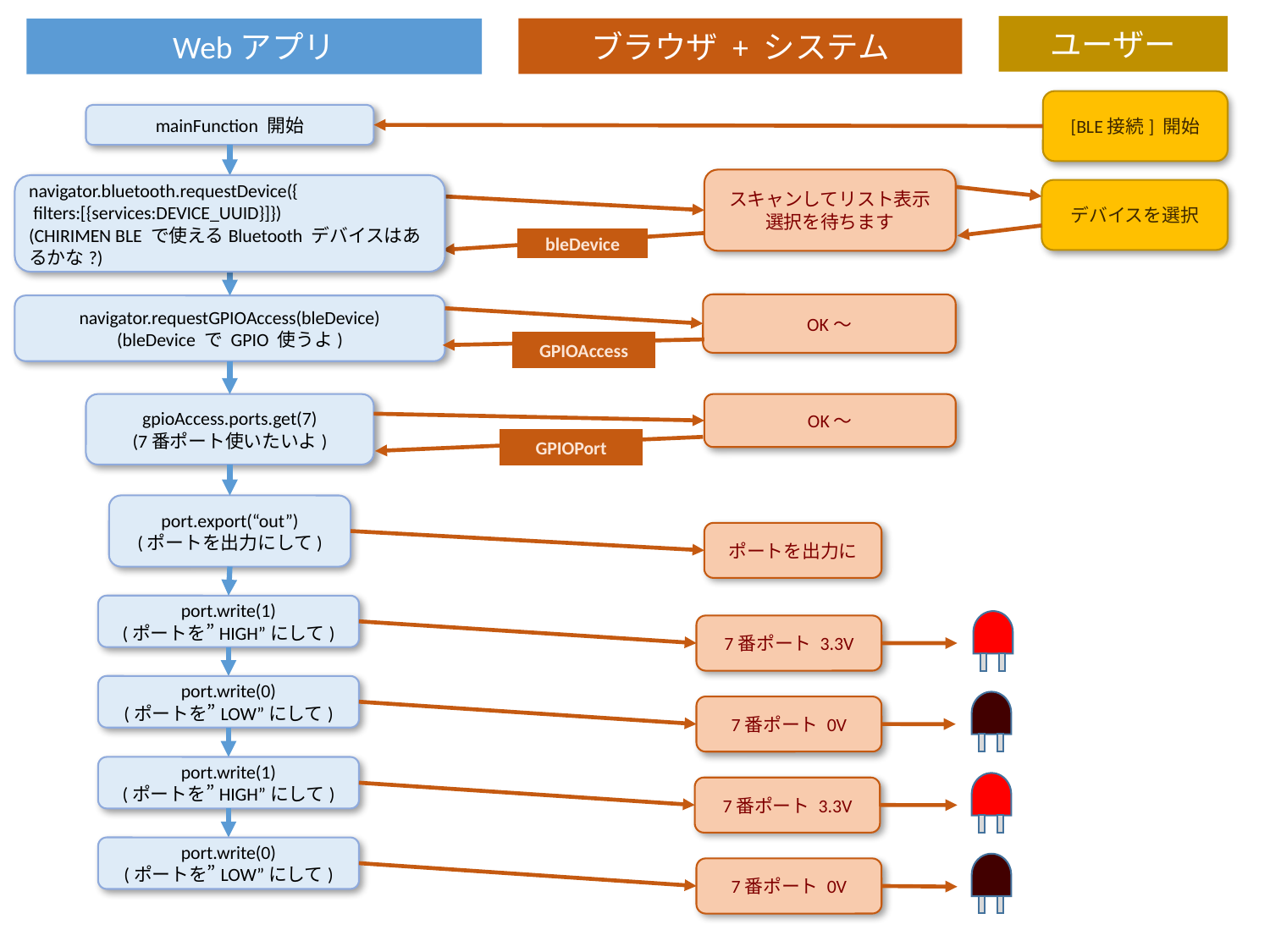

ユーザー
ブラウザ + システム
Webアプリ
[BLE接続] 開始
mainFunction 開始
スキャンしてリスト表示
選択を待ちます
navigator.bluetooth.requestDevice({
 filters:[{services:DEVICE_UUID}]})
(CHIRIMEN BLE で使えるBluetooth デバイスはあるかな?)
デバイスを選択
bleDevice
OK～
navigator.requestGPIOAccess(bleDevice)
(bleDevice で GPIO 使うよ)
GPIOAccess
gpioAccess.ports.get(7)
(7番ポート使いたいよ)
OK～
GPIOPort
port.export(“out”)
(ポートを出力にして)
ポートを出力に
port.write(1)
(ポートを”HIGH”にして)

7番ポート 3.3V

port.write(0)
(ポートを”LOW”にして)

7番ポート 0V

port.write(1)
(ポートを”HIGH”にして)

7番ポート 3.3V

port.write(0)
(ポートを”LOW”にして)

7番ポート 0V